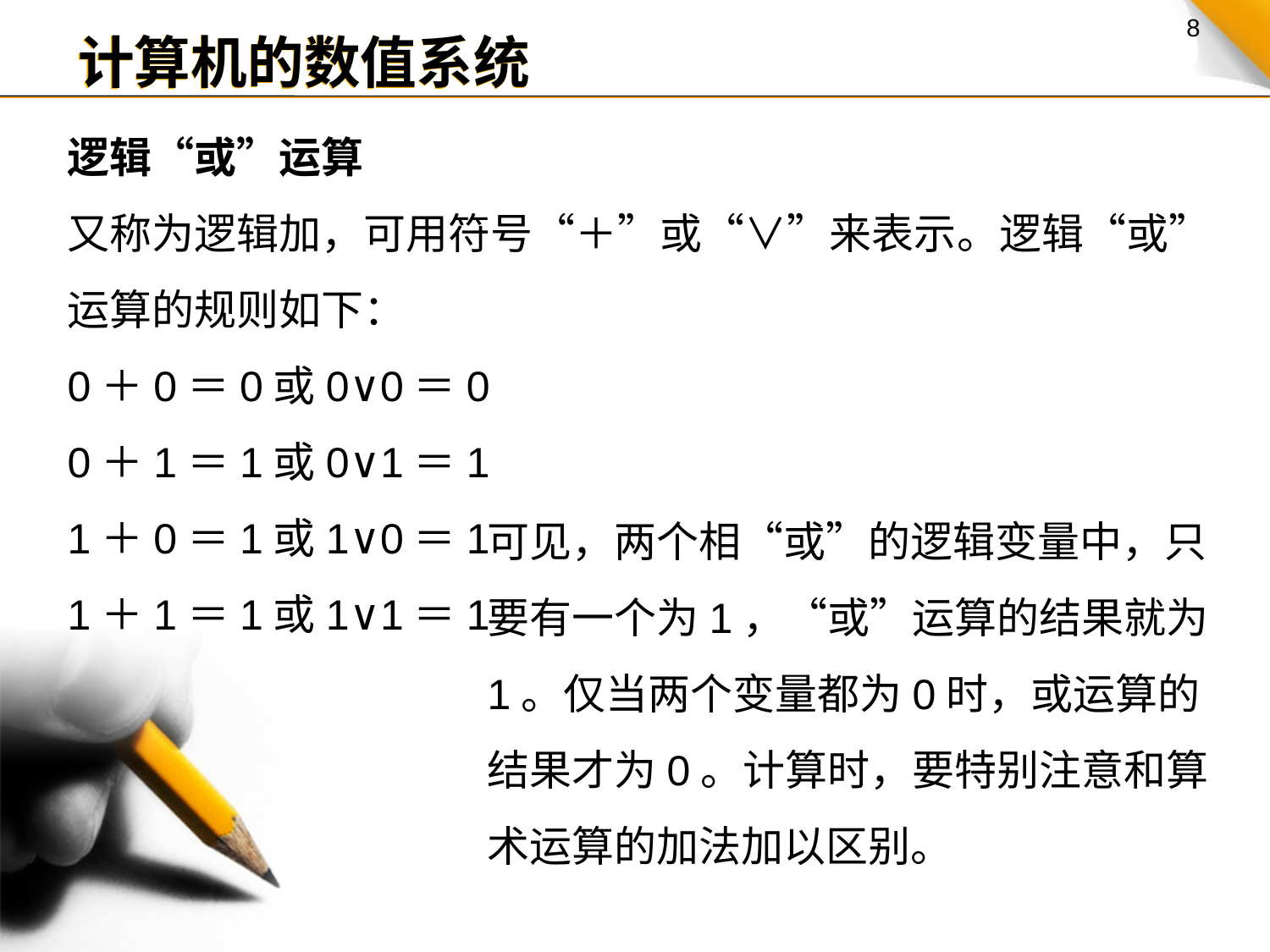

计算机的数值系统
逻辑“或”运算
又称为逻辑加，可用符号“＋”或“∨”来表示。逻辑“或”运算的规则如下：
0＋0＝0或0∨0＝0
0＋1＝1或0∨1＝1
1＋0＝1或1∨0＝1
1＋1＝1或1∨1＝1
可见，两个相“或”的逻辑变量中，只要有一个为1，“或”运算的结果就为1。仅当两个变量都为0时，或运算的结果才为0。计算时，要特别注意和算术运算的加法加以区别。